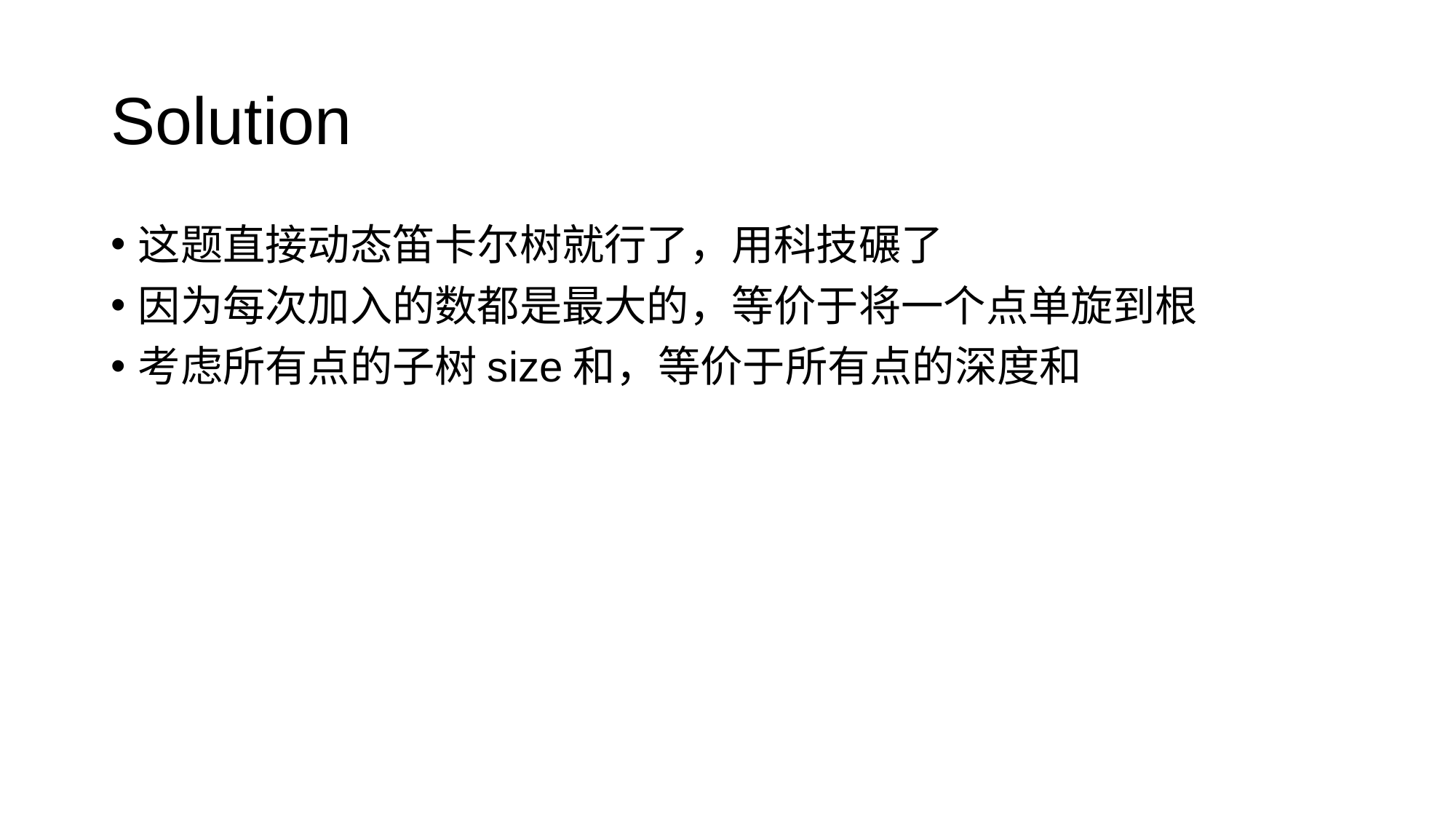

# Solution
这题直接动态笛卡尔树就行了，用科技碾了
因为每次加入的数都是最大的，等价于将一个点单旋到根
考虑所有点的子树size和，等价于所有点的深度和